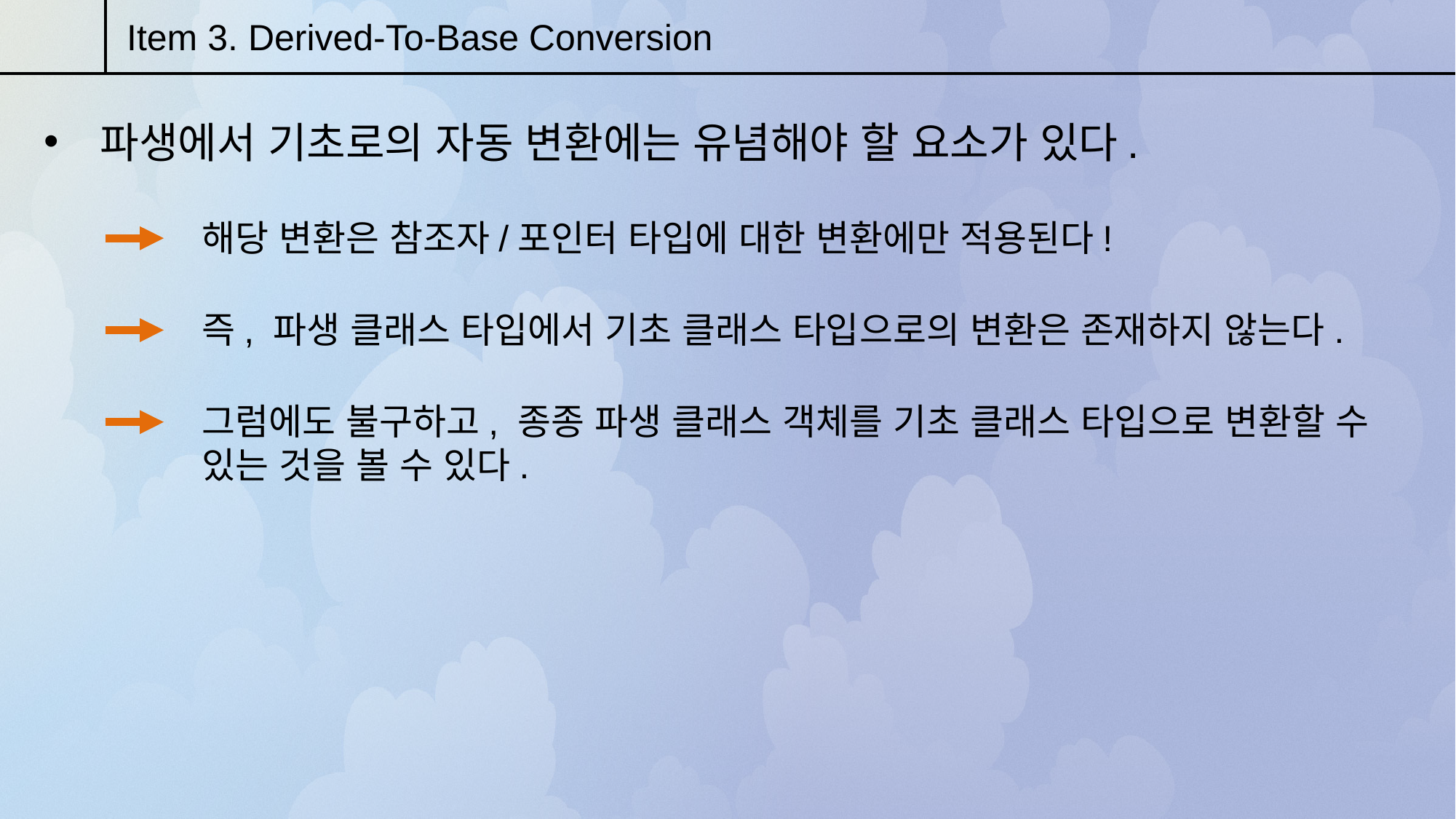

Item 3. Derived-To-Base Conversion
 파생에서 기초로의 자동 변환에는 유념해야 할 요소가 있다.
해당 변환은 참조자/포인터 타입에 대한 변환에만 적용된다!
즉, 파생 클래스 타입에서 기초 클래스 타입으로의 변환은 존재하지 않는다.
그럼에도 불구하고, 종종 파생 클래스 객체를 기초 클래스 타입으로 변환할 수 있는 것을 볼 수 있다.